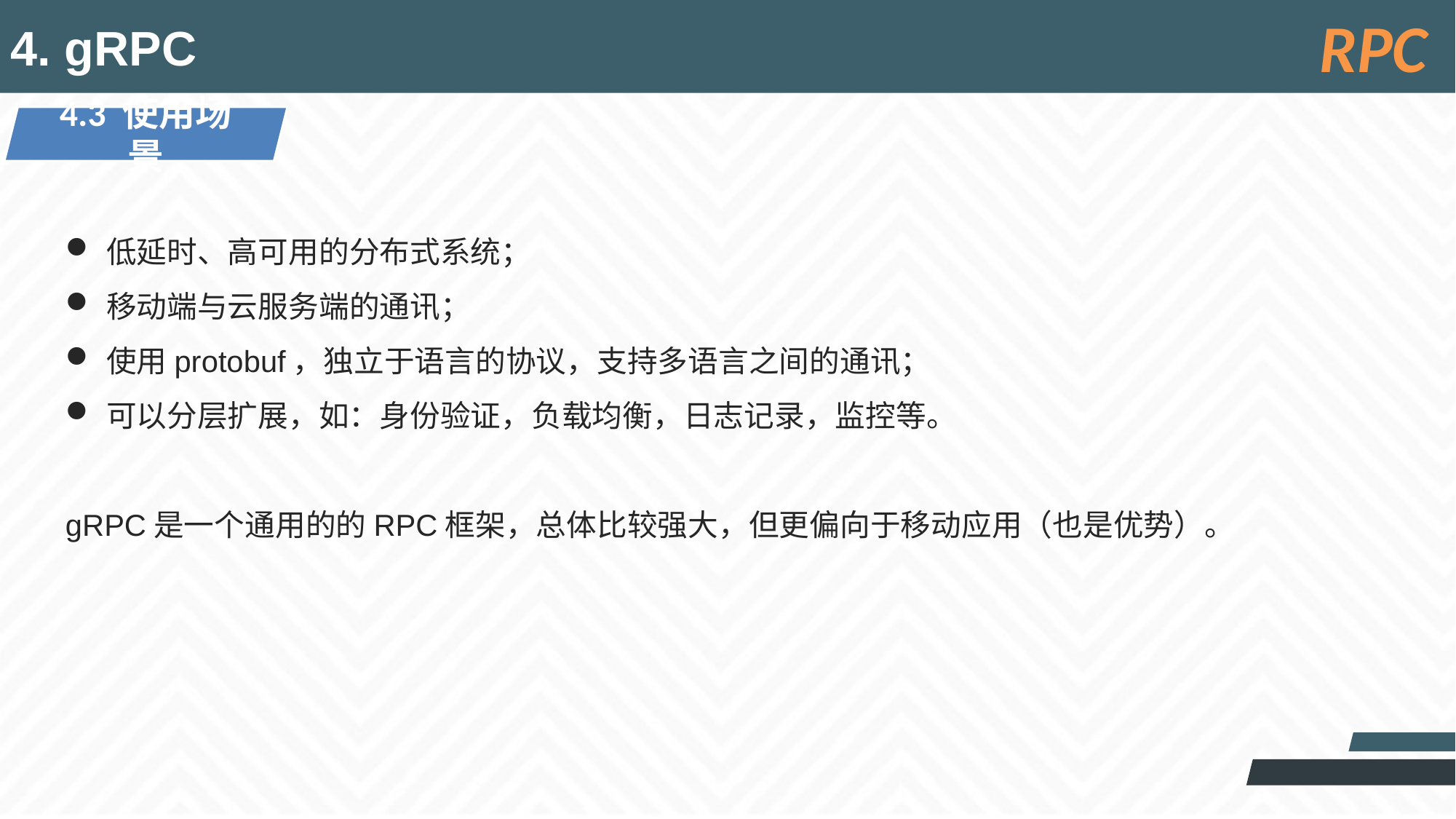

4. gRPC
RPC
4.3 使用场景
低延时、高可用的分布式系统；
移动端与云服务端的通讯；
使用protobuf，独立于语言的协议，支持多语言之间的通讯；
可以分层扩展，如：身份验证，负载均衡，日志记录，监控等。

gRPC是一个通用的的RPC框架，总体比较强大，但更偏向于移动应用（也是优势）。